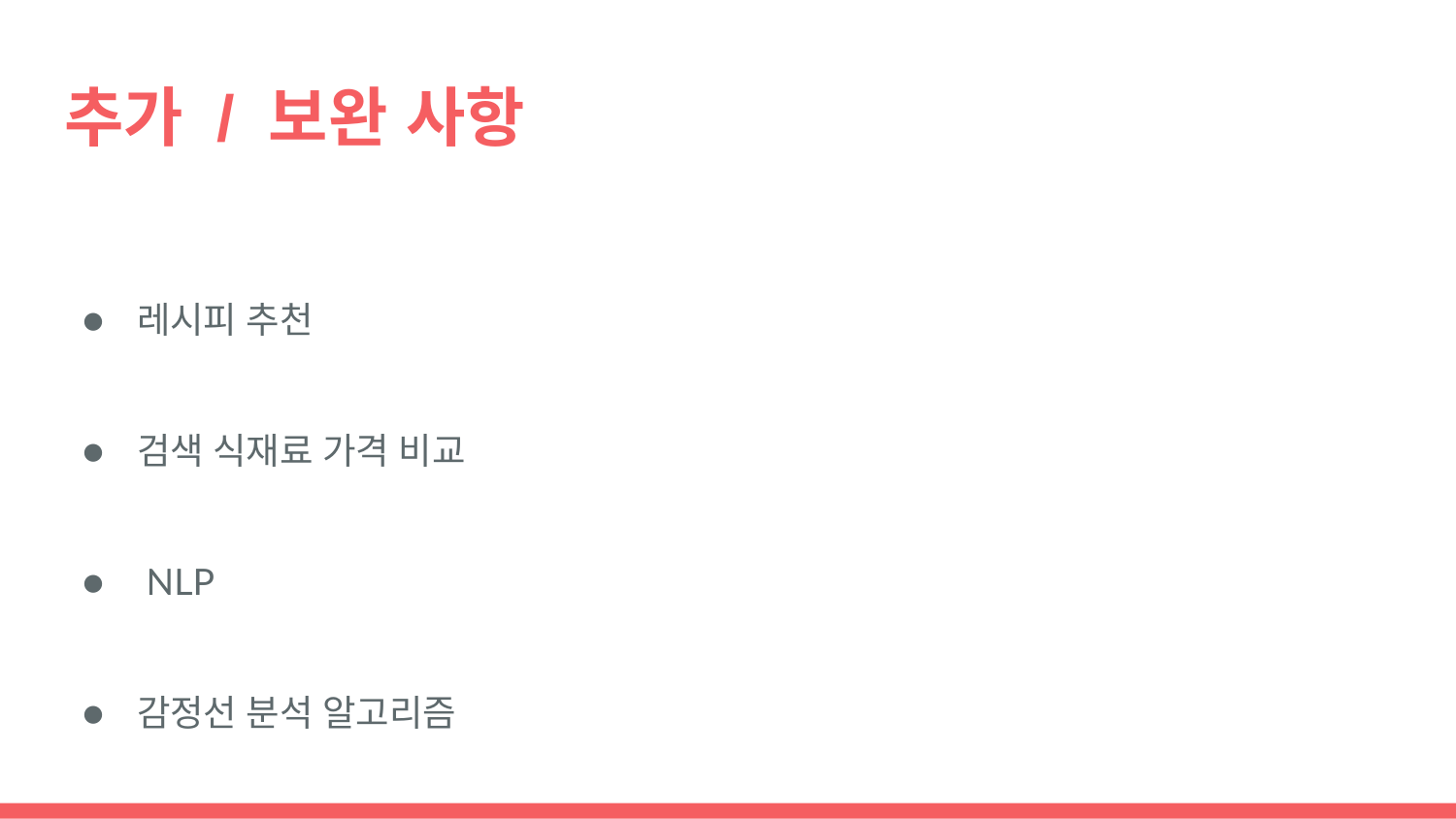

# 추가 / 보완 사항
레시피 추천
검색 식재료 가격 비교
 NLP
감정선 분석 알고리즘